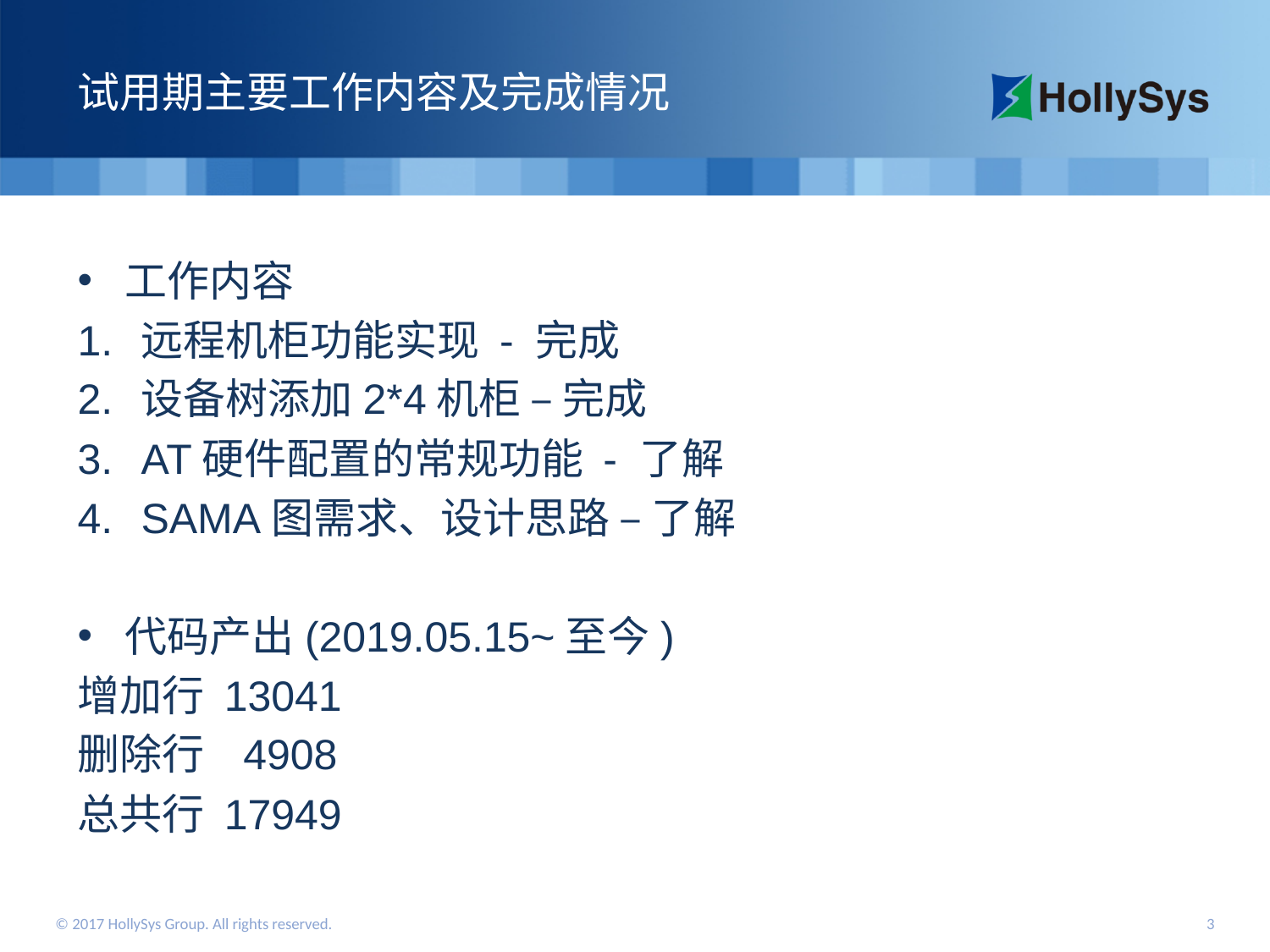

# 试用期主要工作内容及完成情况
工作内容
远程机柜功能实现 - 完成
设备树添加2*4机柜 – 完成
AT硬件配置的常规功能 - 了解
SAMA图需求、设计思路 – 了解

代码产出(2019.05.15~至今)
增加行 13041
删除行   4908
总共行 17949

© 2017 HollySys Group. All rights reserved.                                                                                                                                                                                                                                                   3